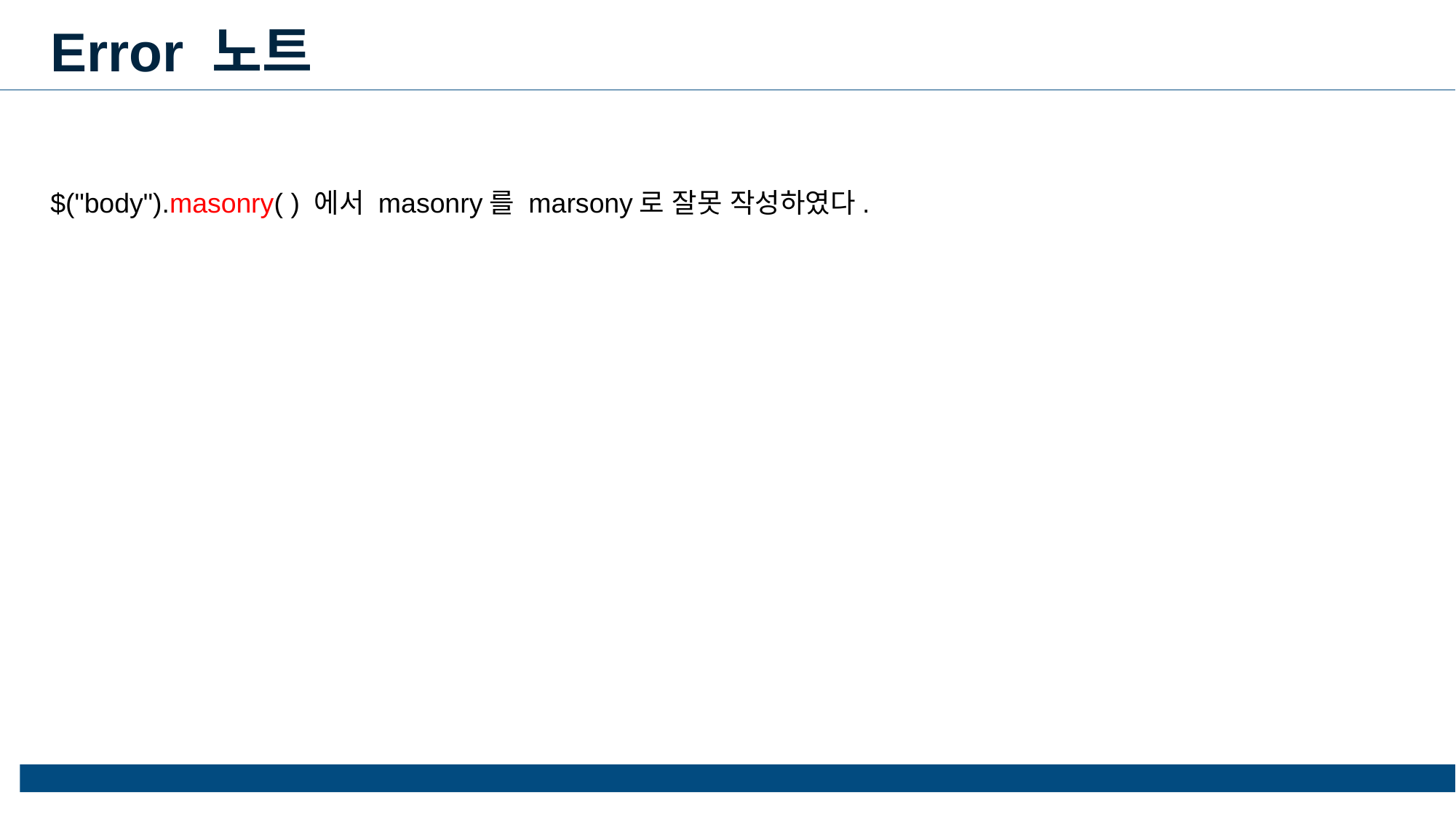

Error 노트
$("body").masonry( ) 에서 masonry를 marsony로 잘못 작성하였다.